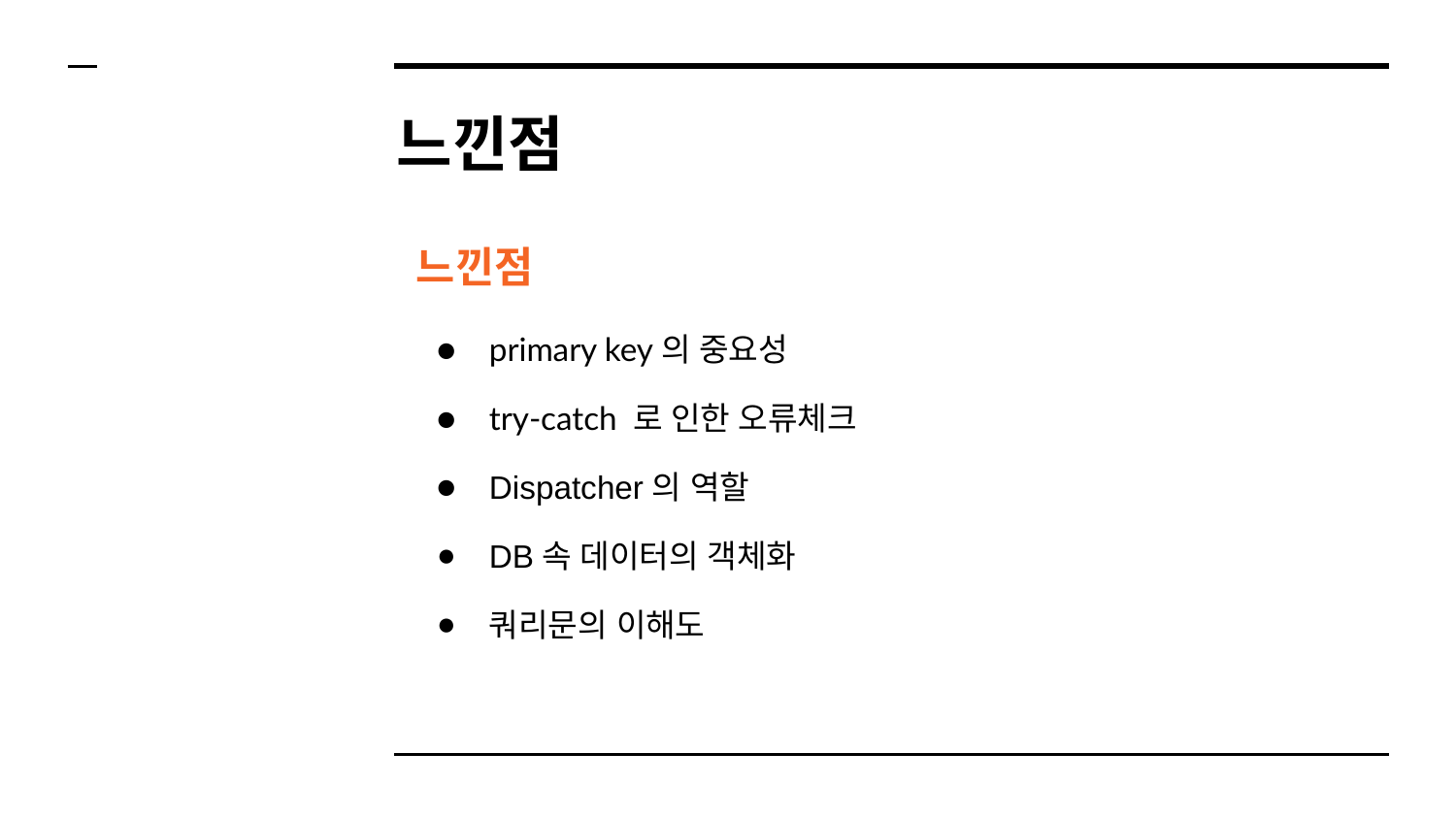

# 느낀점
느낀점
primary key의 중요성
try-catch 로 인한 오류체크
Dispatcher의 역할
DB속 데이터의 객체화
쿼리문의 이해도